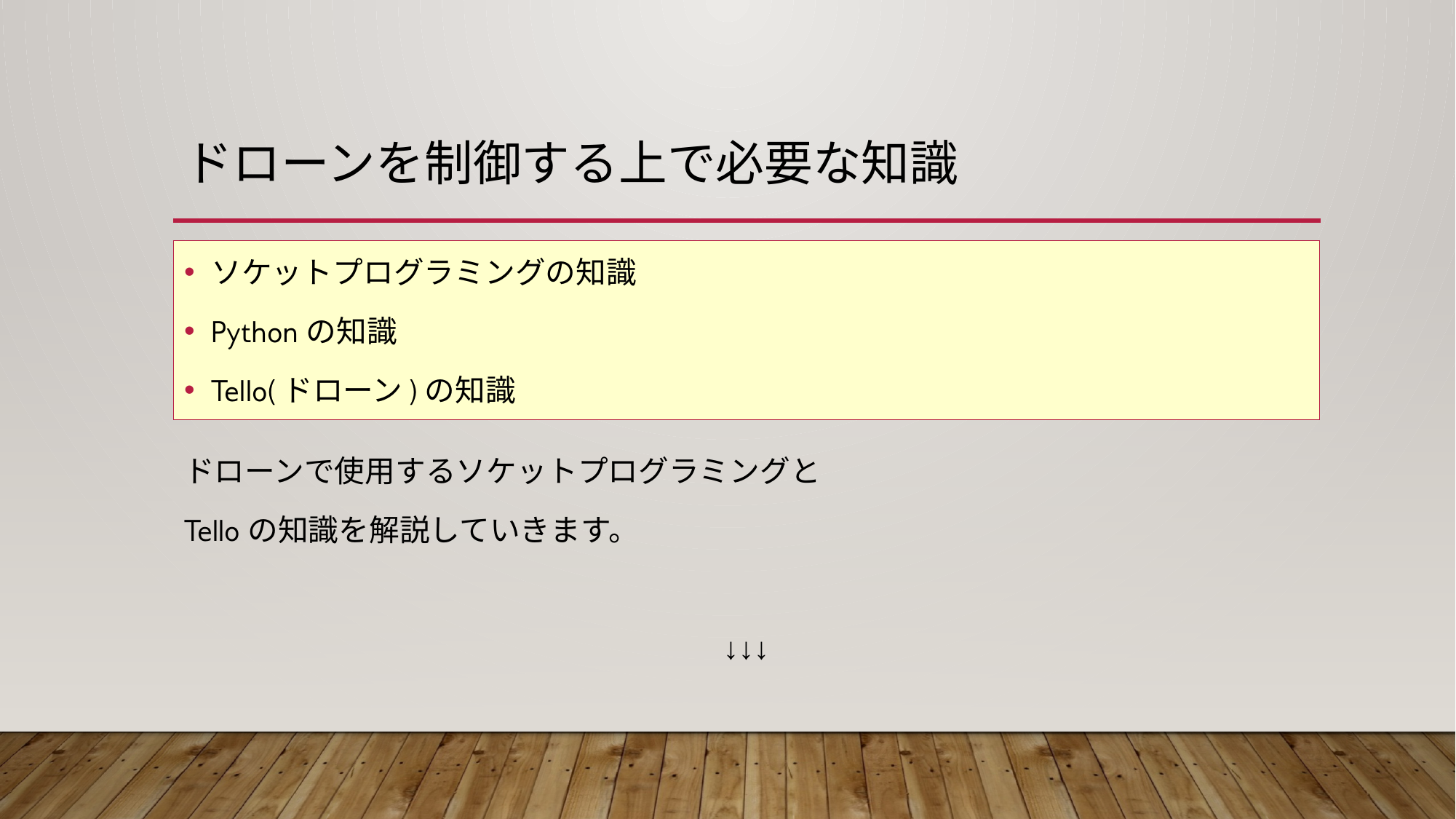

# ドローンを制御する上で必要な知識
ソケットプログラミングの知識
Pythonの知識
Tello(ドローン)の知識
ドローンで使用するソケットプログラミングと
Telloの知識を解説していきます。

↓↓↓